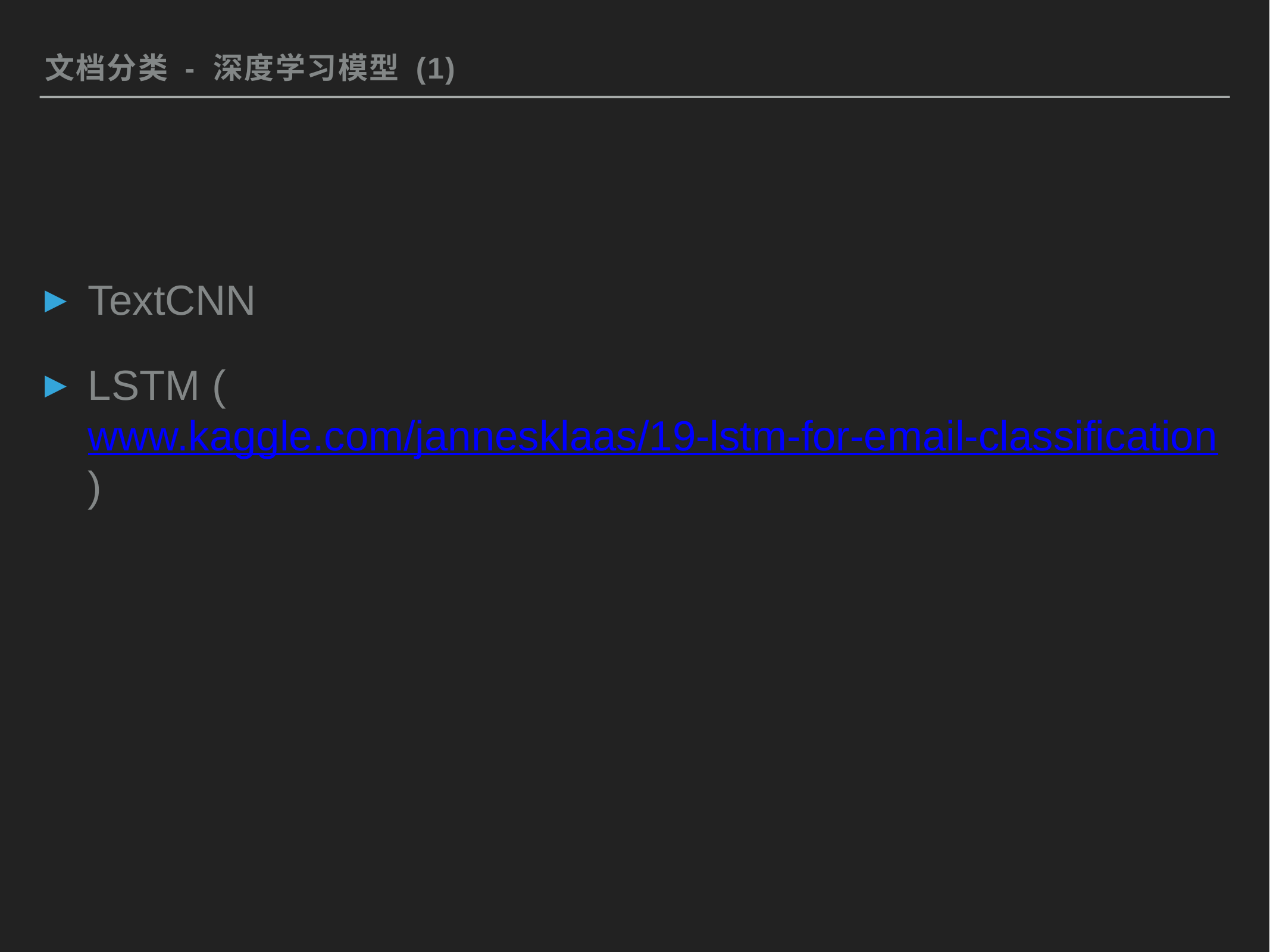

文档分类 - 深度学习模型 (1)
TextCNN
LSTM (www.kaggle.com/jannesklaas/19-lstm-for-email-classification)